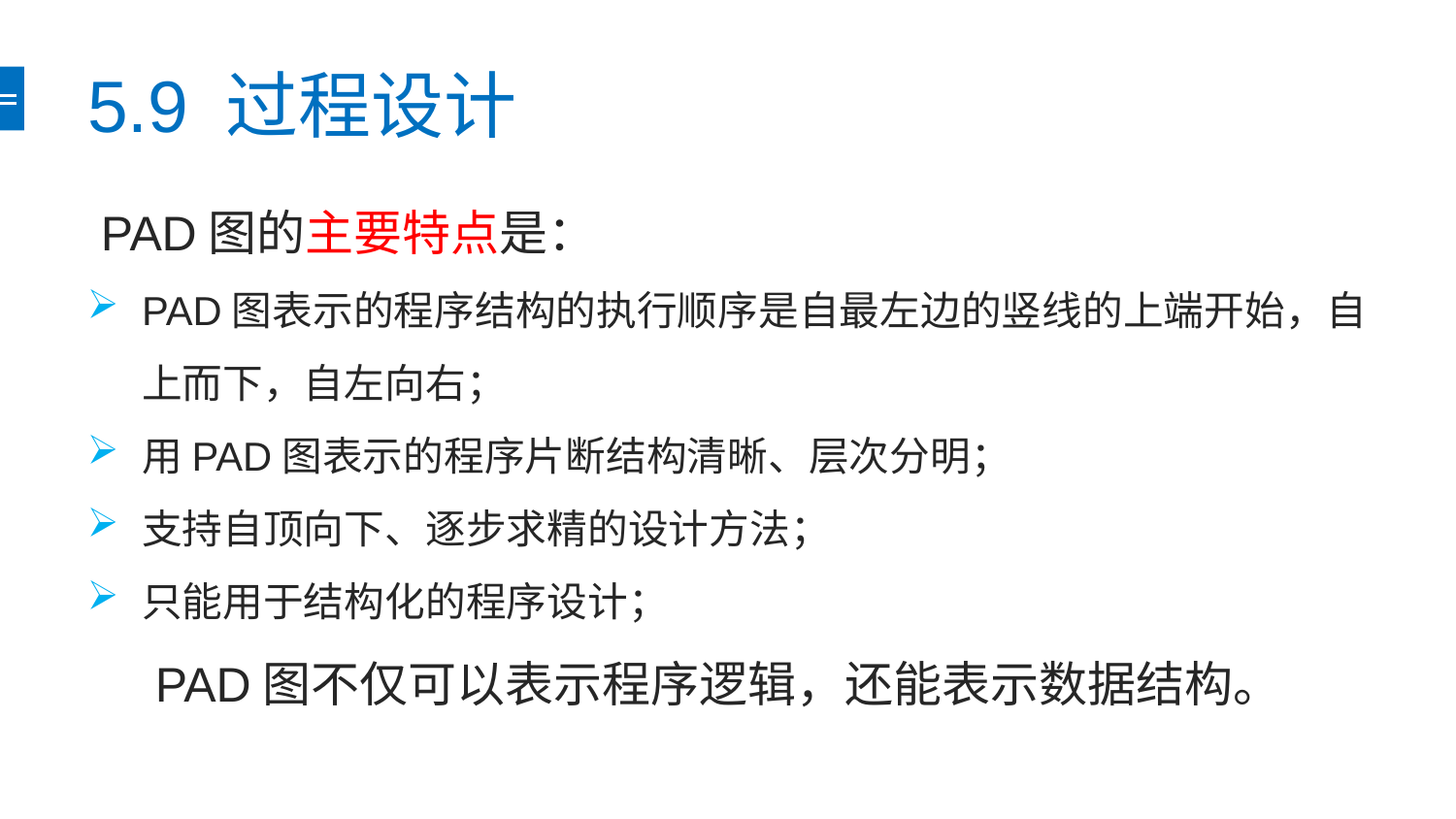

# 5.9 过程设计
 PAD图的主要特点是：
PAD图表示的程序结构的执行顺序是自最左边的竖线的上端开始，自上而下，自左向右；
用PAD图表示的程序片断结构清晰、层次分明；
支持自顶向下、逐步求精的设计方法；
只能用于结构化的程序设计；
     PAD图不仅可以表示程序逻辑，还能表示数据结构。